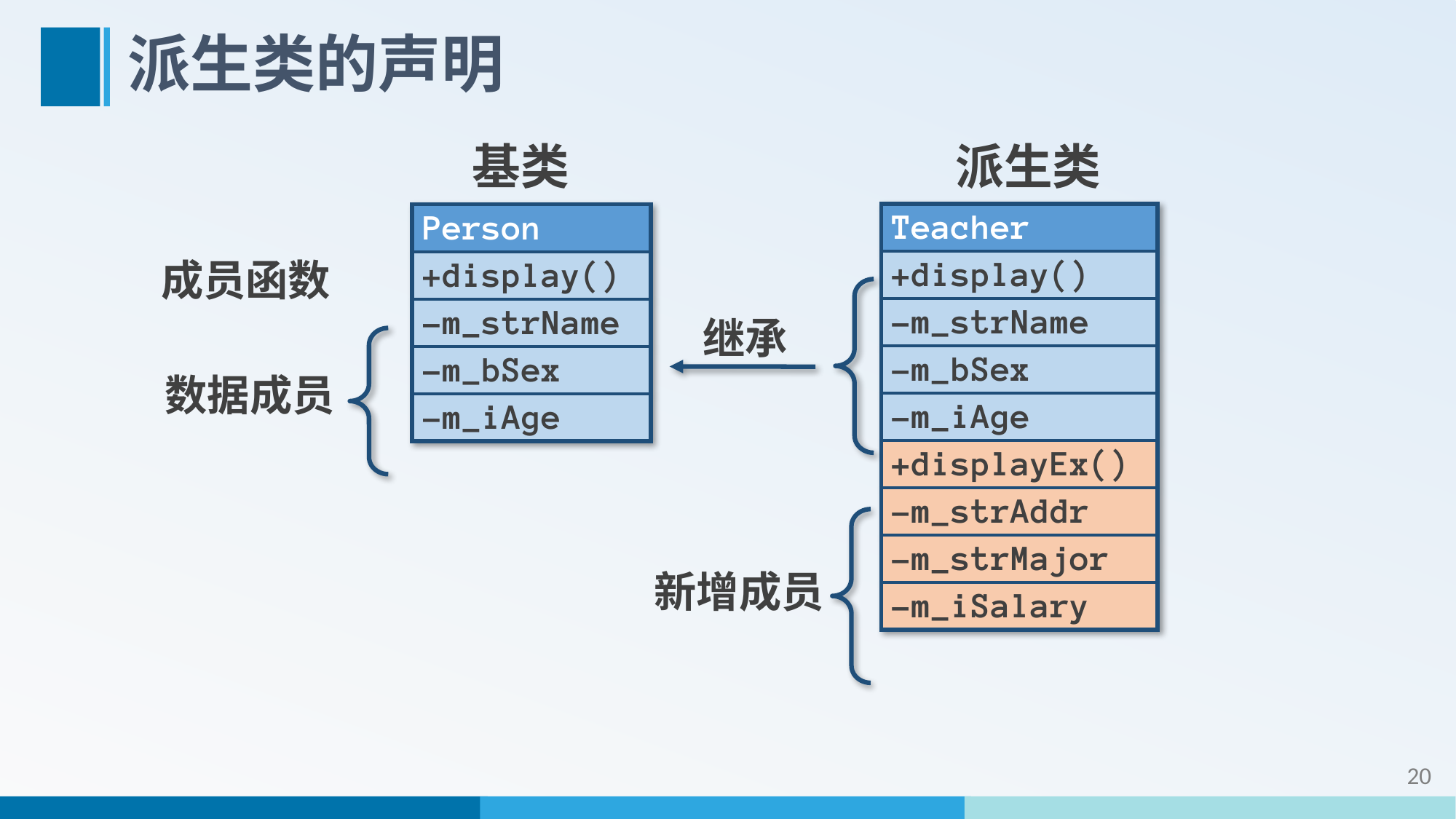

# 派生类的声明
基类
派生类
| Teacher |
| --- |
| +display() |
| -m\_strName |
| -m\_bSex |
| -m\_iAge |
| +displayEx() |
| -m\_strAddr |
| -m\_strMajor |
| -m\_iSalary |
| Person |
| --- |
| +display() |
| -m\_strName |
| -m\_bSex |
| -m\_iAge |
成员函数

继承

数据成员

新增成员